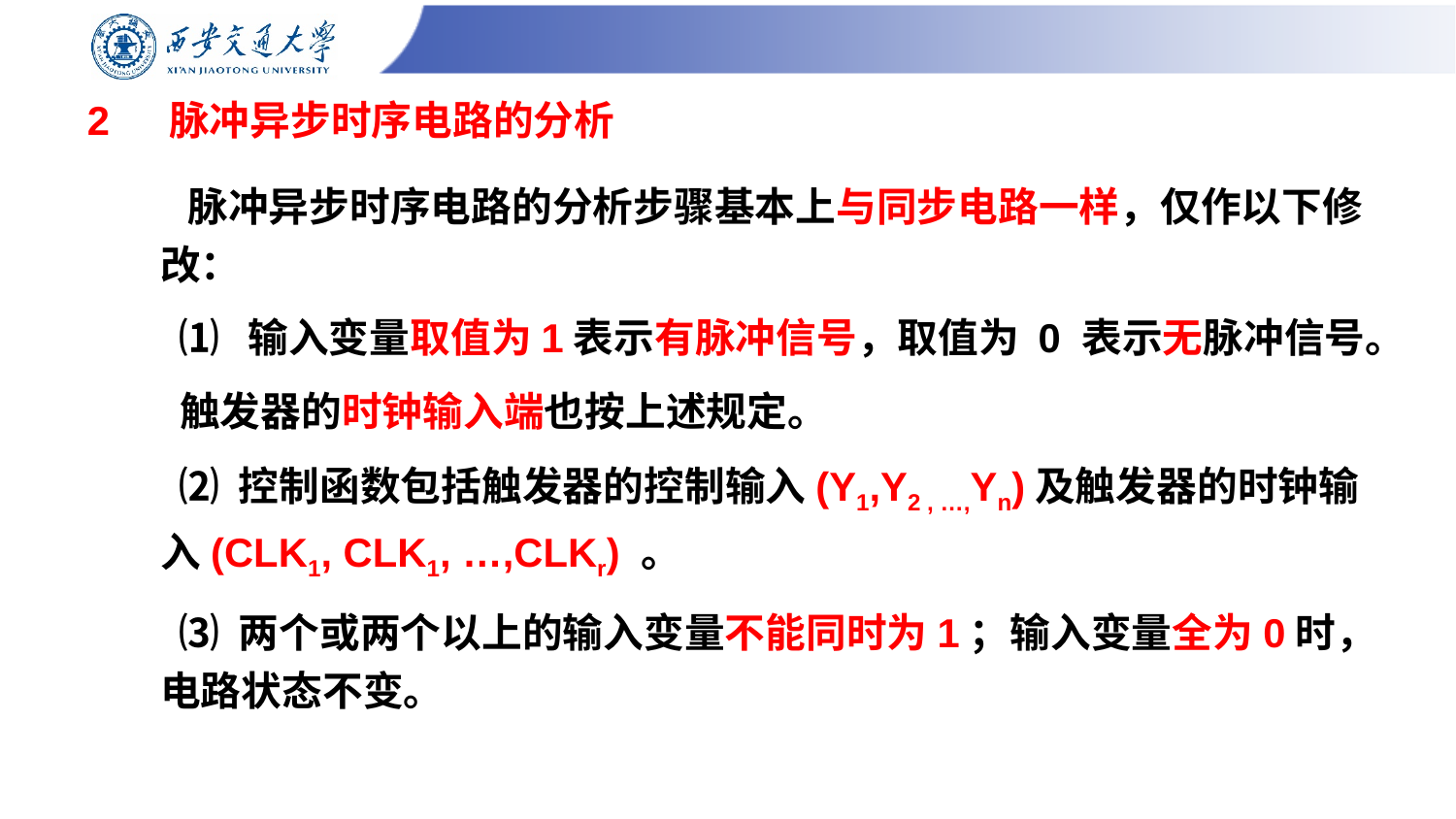

# 2　 脉冲异步时序电路的分析
     脉冲异步时序电路的分析步骤基本上与同步电路一样，仅作以下修改：
     ⑴  输入变量取值为1表示有脉冲信号，取值为 0 表示无脉冲信号。
    触发器的时钟输入端也按上述规定。
     ⑵ 控制函数包括触发器的控制输入(Y1,Y2 , …,Yn)及触发器的时钟输入(CLK1, CLK1, …,CLKr) 。
     ⑶ 两个或两个以上的输入变量不能同时为1；输入变量全为0时，电路状态不变。